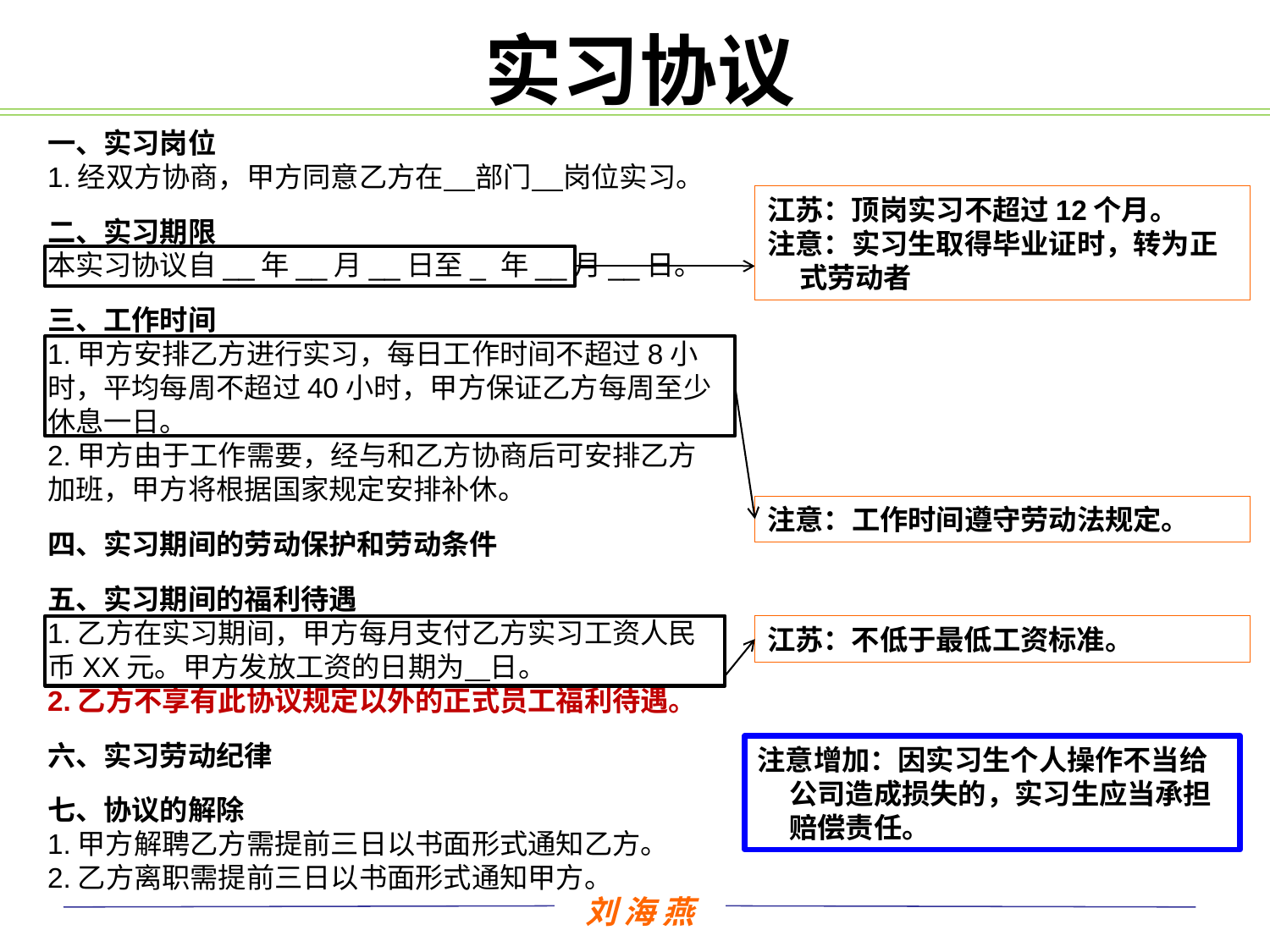

# 实习协议
一、实习岗位
1.经双方协商，甲方同意乙方在     部门     岗位实习。
二、实习期限
本实习协议自__年__月__日至_ 年__月__日。
三、工作时间
1.甲方安排乙方进行实习，每日工作时间不超过8小时，平均每周不超过40小时，甲方保证乙方每周至少休息一日。
2.甲方由于工作需要，经与和乙方协商后可安排乙方加班，甲方将根据国家规定安排补休。
四、实习期间的劳动保护和劳动条件
五、实习期间的福利待遇
1.乙方在实习期间，甲方每月支付乙方实习工资人民币XX元。甲方发放工资的日期为    日。
2.乙方不享有此协议规定以外的正式员工福利待遇。
六、实习劳动纪律
七、协议的解除
1.甲方解聘乙方需提前三日以书面形式通知乙方。
2.乙方离职需提前三日以书面形式通知甲方。

江苏：顶岗实习不超过12个月。
注意：实习生取得毕业证时，转为正式劳动者

注意：工作时间遵守劳动法规定。

江苏：不低于最低工资标准。
注意增加：因实习生个人操作不当给公司造成损失的，实习生应当承担赔偿责任。